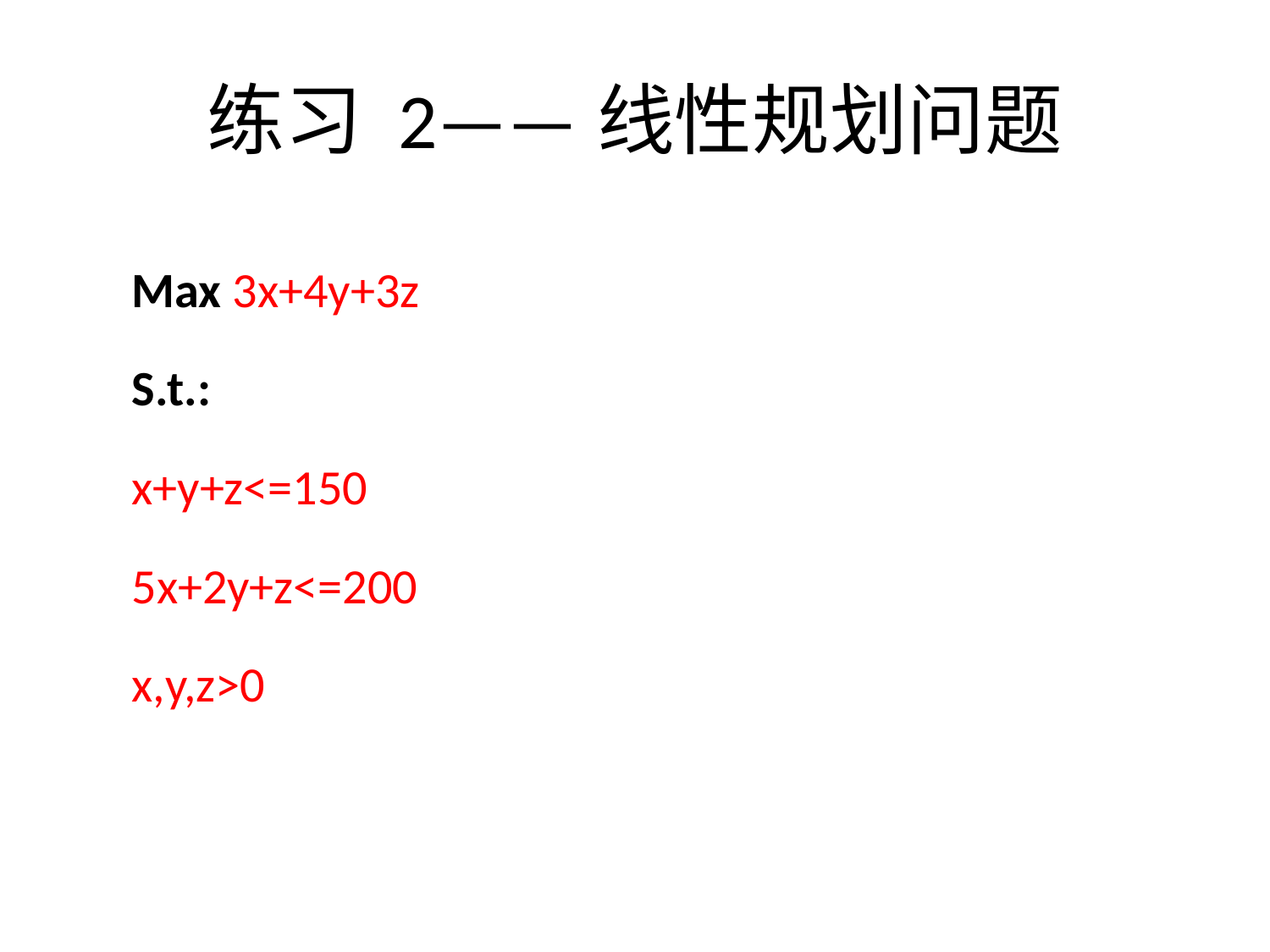

# 练习 2——线性规划问题
Max 3x+4y+3z
S.t.:
x+y+z<=150
5x+2y+z<=200
x,y,z>0